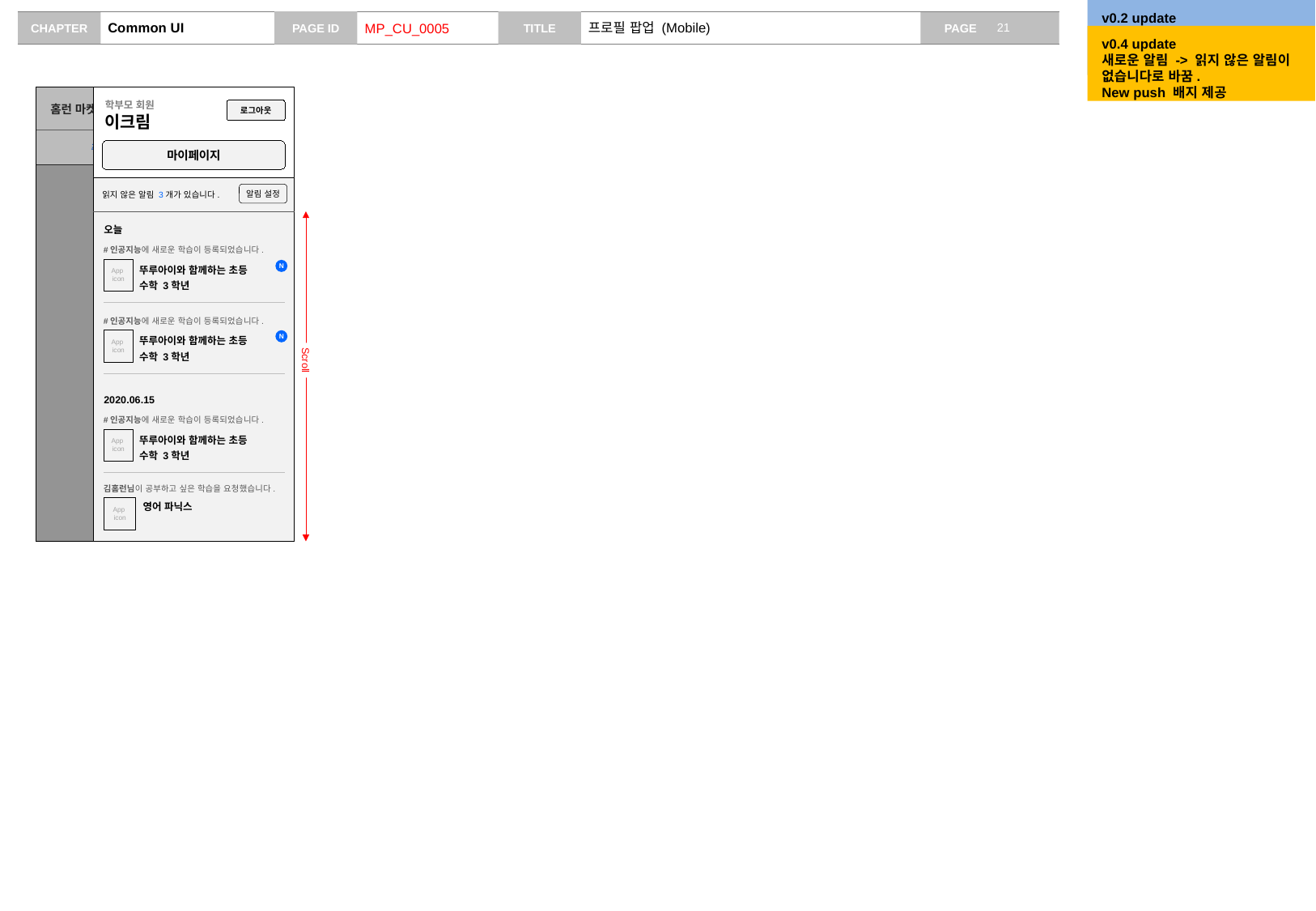

v0.2 update
화면 추가, 알림함 추가
# Common UI
MP_CU_0005
프로필 팝업 (Mobile)
v0.4 update
새로운 알림 -> 읽지 않은 알림이 없습니다로 바꿈.
New push 배지 제공
학부모 회원
이크림

MY

홈런 마켓
추천        초등        중등         고등
컨텐츠 영역
각 메뉴 화면 정의에 따름

로그아웃
마이페이지

알림 설정
읽지 않은 알림 3개가 있습니다.
오늘
#인공지능에 새로운 학습이 등록되었습니다.
App
icon
뚜루아이와 함께하는 초등 수학 3학년
N
N
#인공지능에 새로운 학습이 등록되었습니다.
App
icon
뚜루아이와 함께하는 초등 수학 3학년
Scroll
2020.06.15
#인공지능에 새로운 학습이 등록되었습니다.
App
icon
뚜루아이와 함께하는 초등 수학 3학년
김홈런님이 공부하고 싶은 학습을 요청했습니다.
영어 파닉스
App
icon